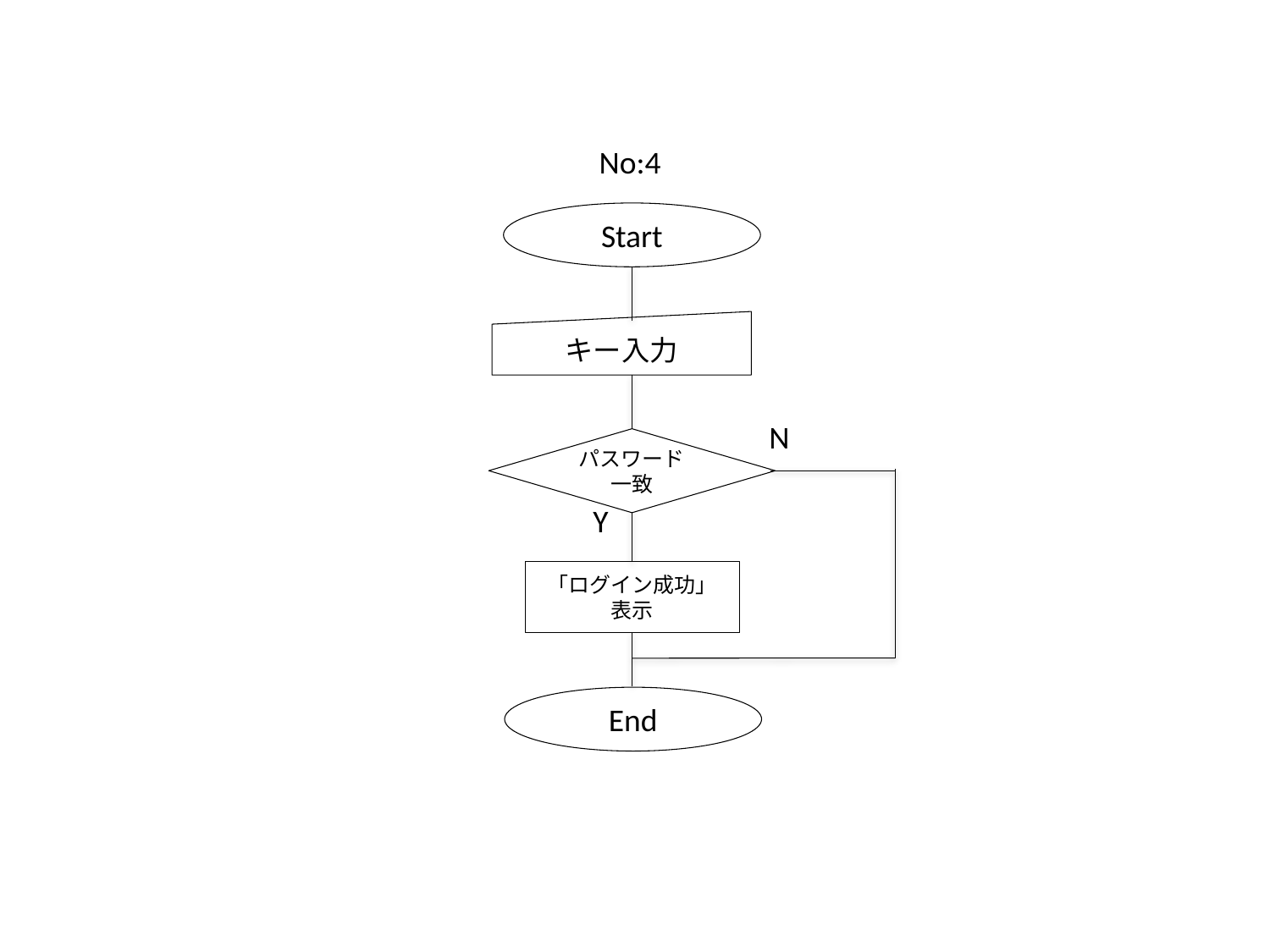

No:4
Start
キー入力
N
パスワード一致
Y
「ログイン成功」表示
End